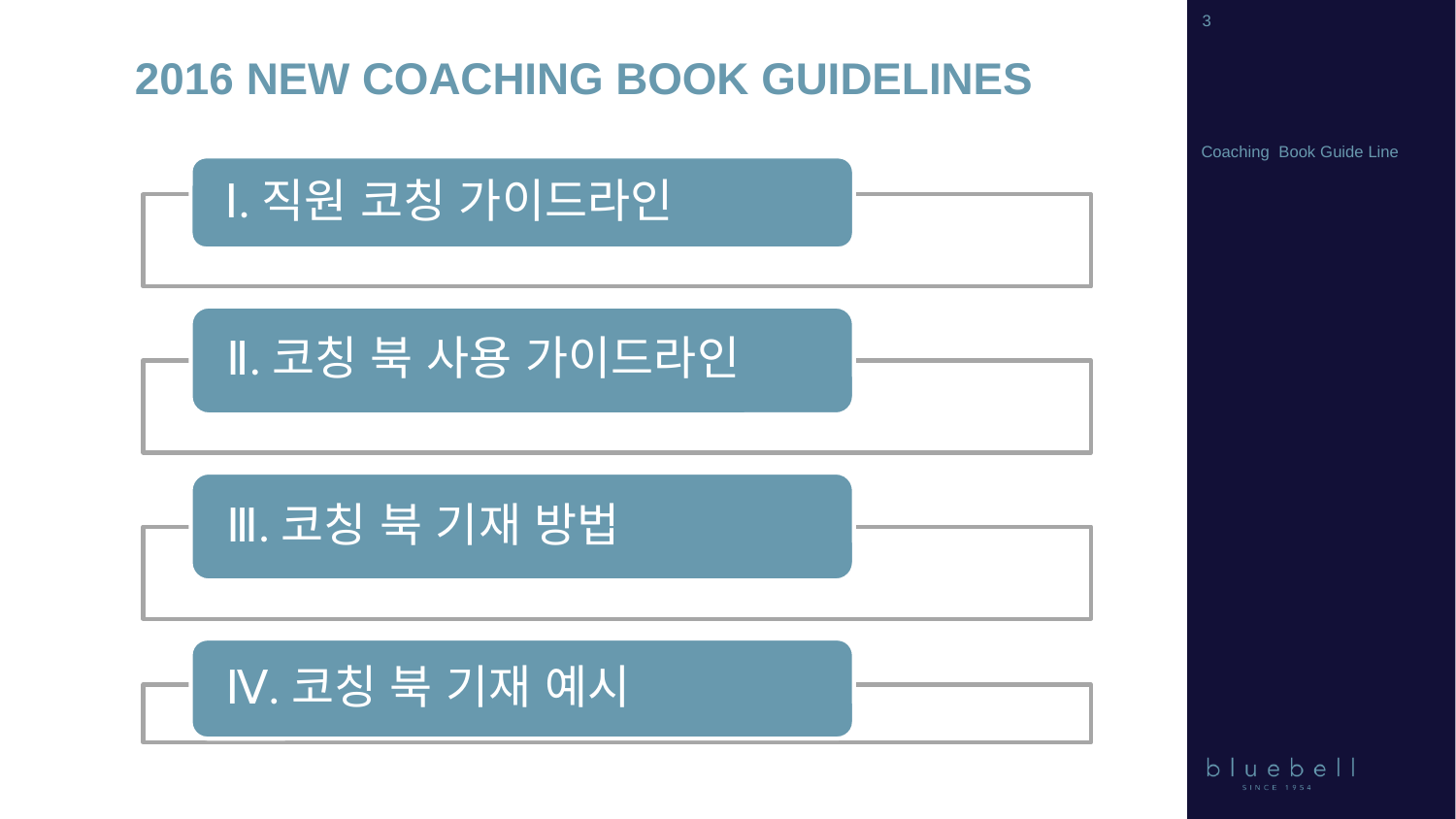

3
# 2016 new coaching book guidelines

Coaching  Book Guide Line
Ⅰ.직원 코칭 가이드라인
Ⅱ.코칭 북 사용 가이드라인
Ⅲ.코칭 북 기재 방법
Ⅳ.코칭 북 기재 예시